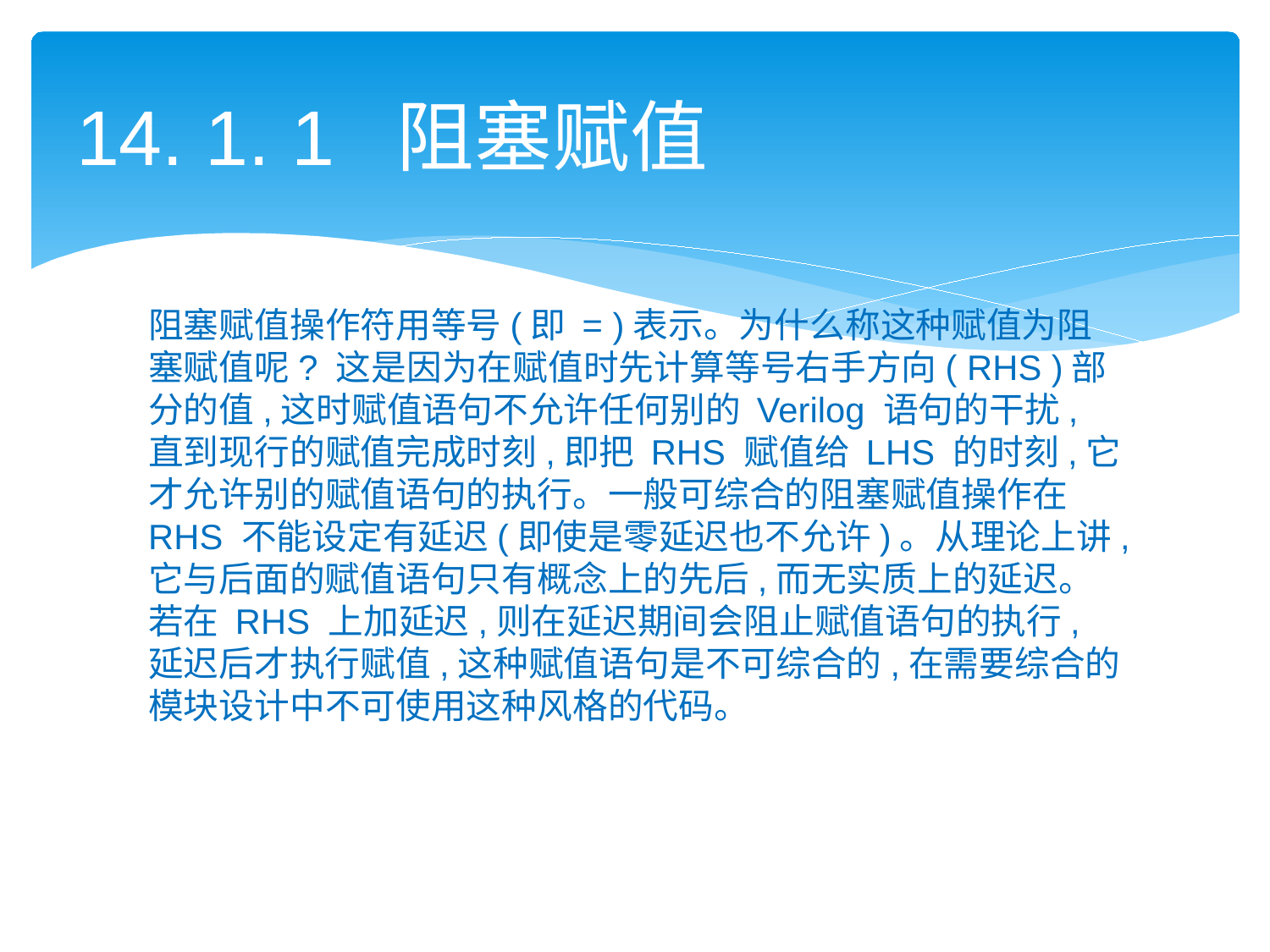

# 14. 1. 1  阻塞赋值
阻塞赋值操作符用等号(即 = )表示。为什么称这种赋值为阻塞赋值呢? 这是因为在赋值时先计算等号右手方向( RHS )部分的值,这时赋值语句不允许任何别的 Verilog 语句的干扰,直到现行的赋值完成时刻,即把 RHS 赋值给 LHS 的时刻,它才允许别的赋值语句的执行。一般可综合的阻塞赋值操作在 RHS 不能设定有延迟(即使是零延迟也不允许)。从理论上讲,它与后面的赋值语句只有概念上的先后,而无实质上的延迟。若在 RHS 上加延迟,则在延迟期间会阻止赋值语句的执行,延迟后才执行赋值,这种赋值语句是不可综合的,在需要综合的模块设计中不可使用这种风格的代码。